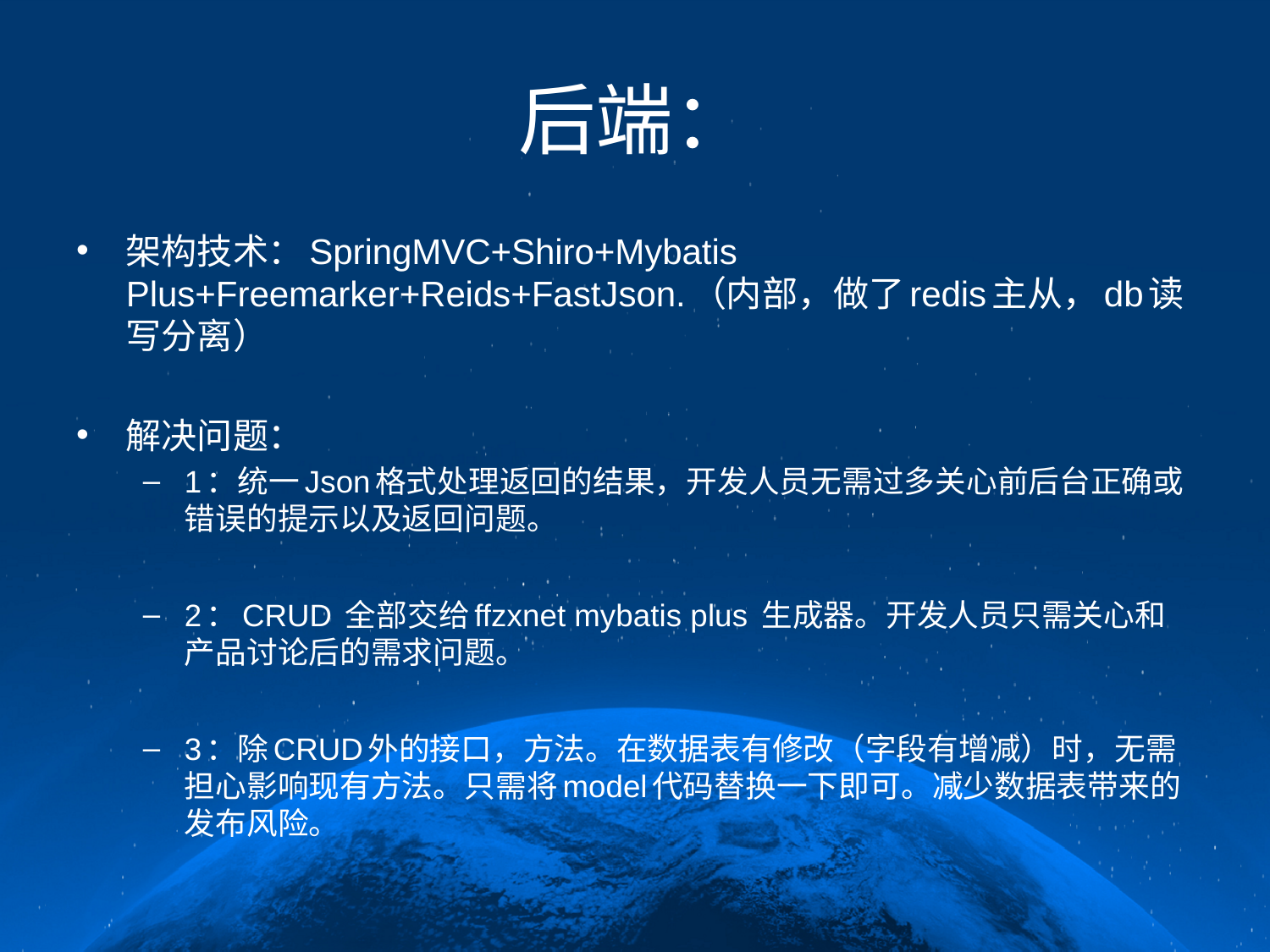

# 后端：
架构技术：SpringMVC+Shiro+Mybatis Plus+Freemarker+Reids+FastJson.（内部，做了redis主从，db读写分离）

解决问题：
1：统一Json格式处理返回的结果，开发人员无需过多关心前后台正确或错误的提示以及返回问题。

2：CRUD 全部交给ffzxnet mybatis plus 生成器。开发人员只需关心和产品讨论后的需求问题。

3：除CRUD外的接口，方法。在数据表有修改（字段有增减）时，无需担心影响现有方法。只需将model代码替换一下即可。减少数据表带来的发布风险。